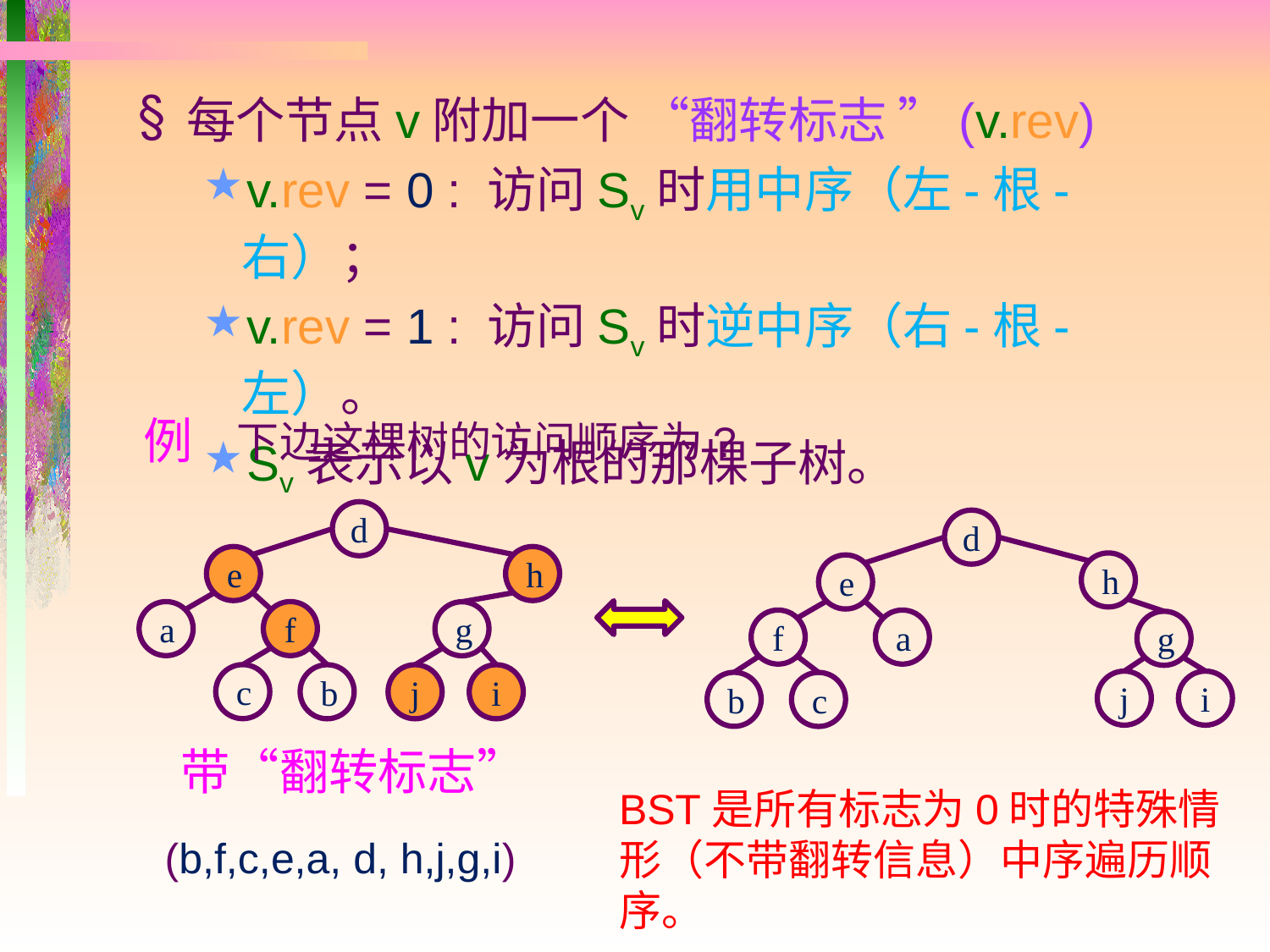

每个节点v附加一个 “翻转标志 ”(v.rev)
v.rev = 0 : 访问Sv时用中序（左-根-右）；
v.rev = 1 : 访问Sv时逆中序（右-根-左）。
Sv表示以v为根的那棵子树。
例
下边这棵树的访问顺序为?
d
e
h
a
f
g
c
b
j
i
d
h
e
f
a
g
j
i
b
c

# 带“翻转标志”
BST是所有标志为0时的特殊情形（不带翻转信息）中序遍历顺序。
  (b,f,c,e,a, d, h,j,g,i)